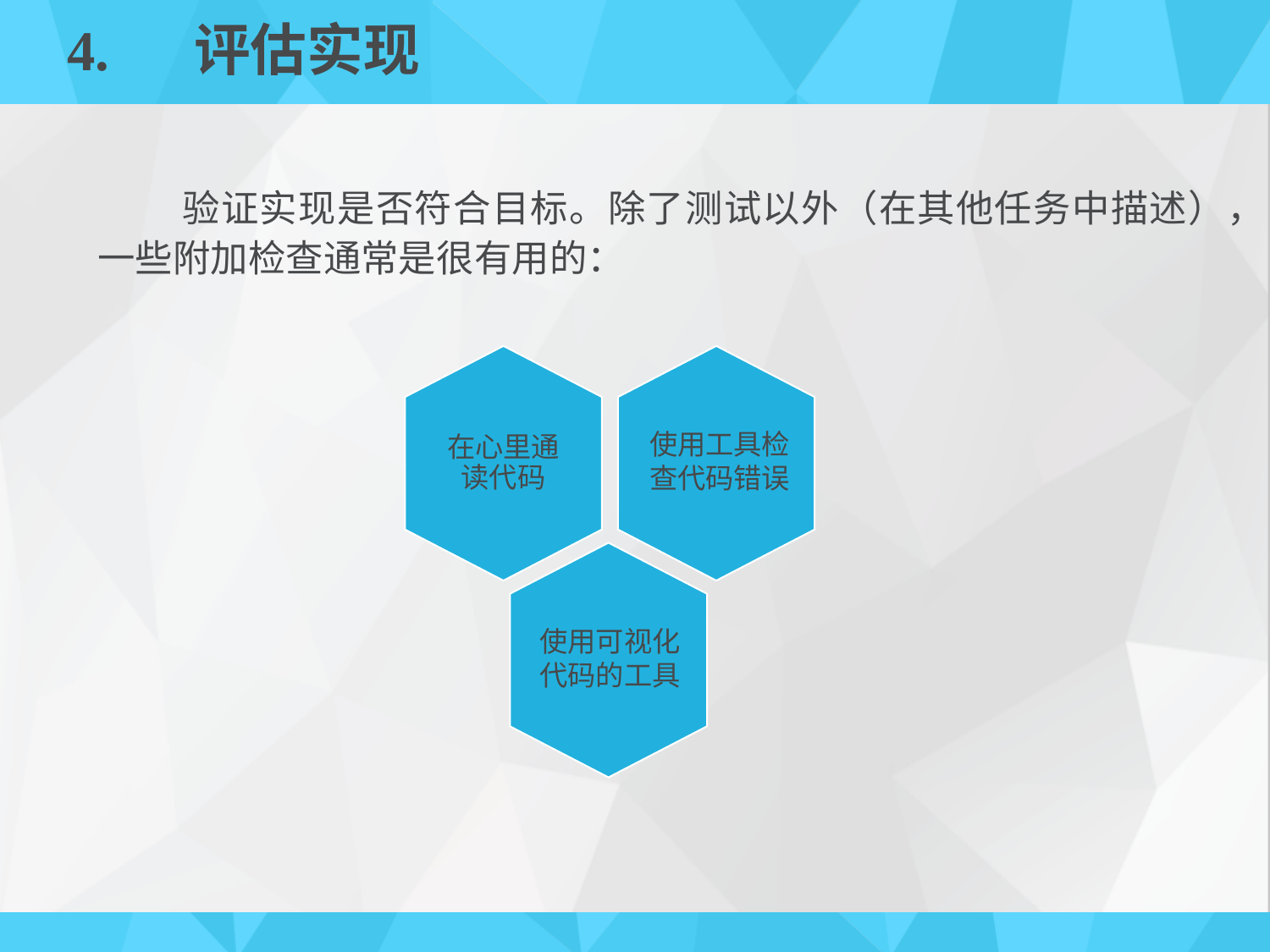

# 4.	评估实现
        验证实现是否符合目标。除了测试以外（在其他任务中描述），一些附加检查通常是很有用的：
在心里通读代码

使用工具检查代码错误
使用可视化代码的工具